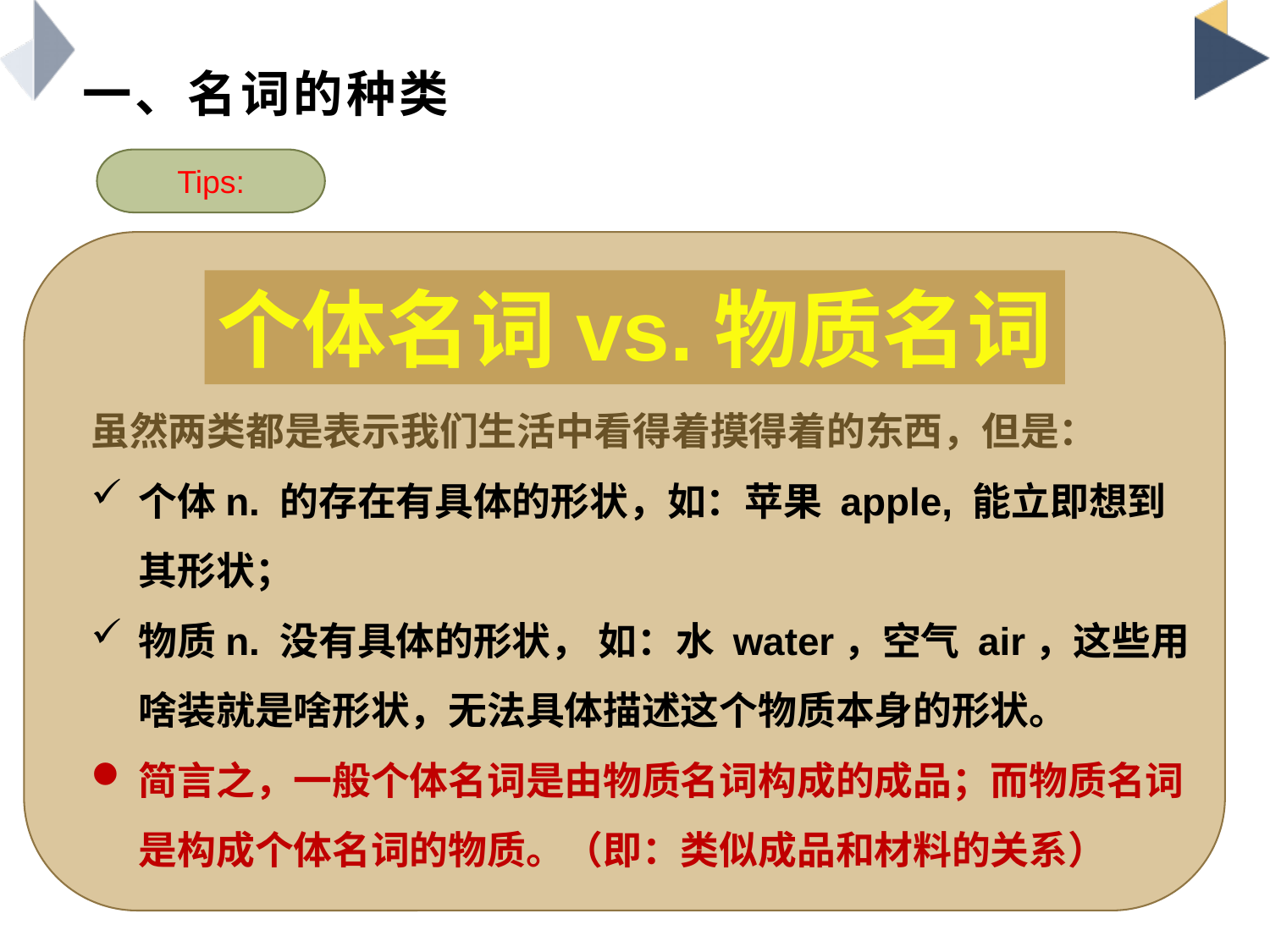

# 一、名词的种类
Tips:

个体名词vs.物质名词
虽然两类都是表示我们生活中看得着摸得着的东西，但是：
个体n. 的存在有具体的形状，如：苹果 apple, 能立即想到其形状；
物质n. 没有具体的形状， 如：水 water，空气 air，这些用啥装就是啥形状，无法具体描述这个物质本身的形状。
简言之，一般个体名词是由物质名词构成的成品；而物质名词是构成个体名词的物质。（即：类似成品和材料的关系）